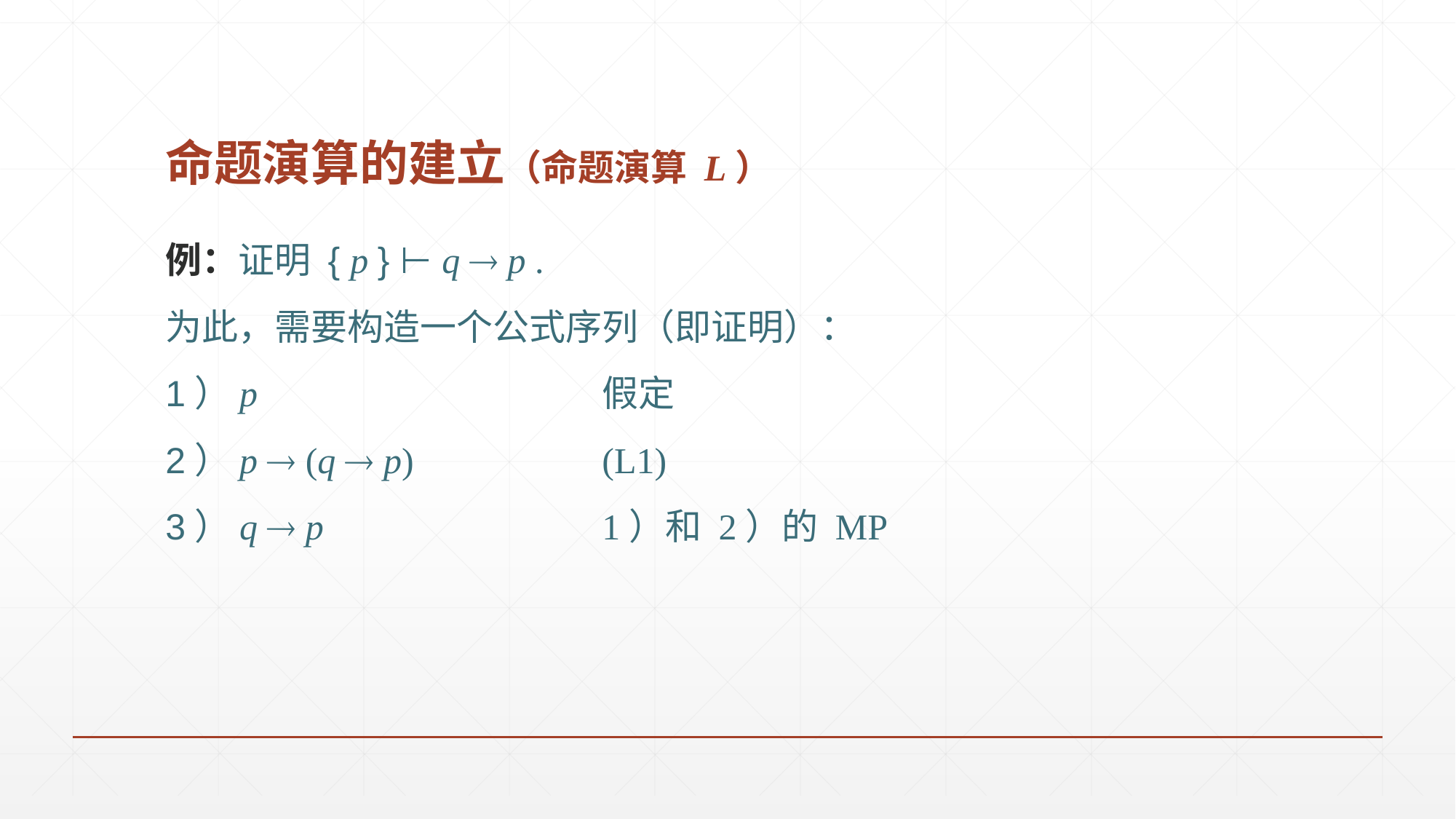

# 命题演算的建立（命题演算 L）
例：证明 { p } ⊢ q → p .
为此，需要构造一个公式序列（即证明）：
1）p 				假定
2）p → (q → p) 		(L1)
3）q → p			1）和 2）的 MP